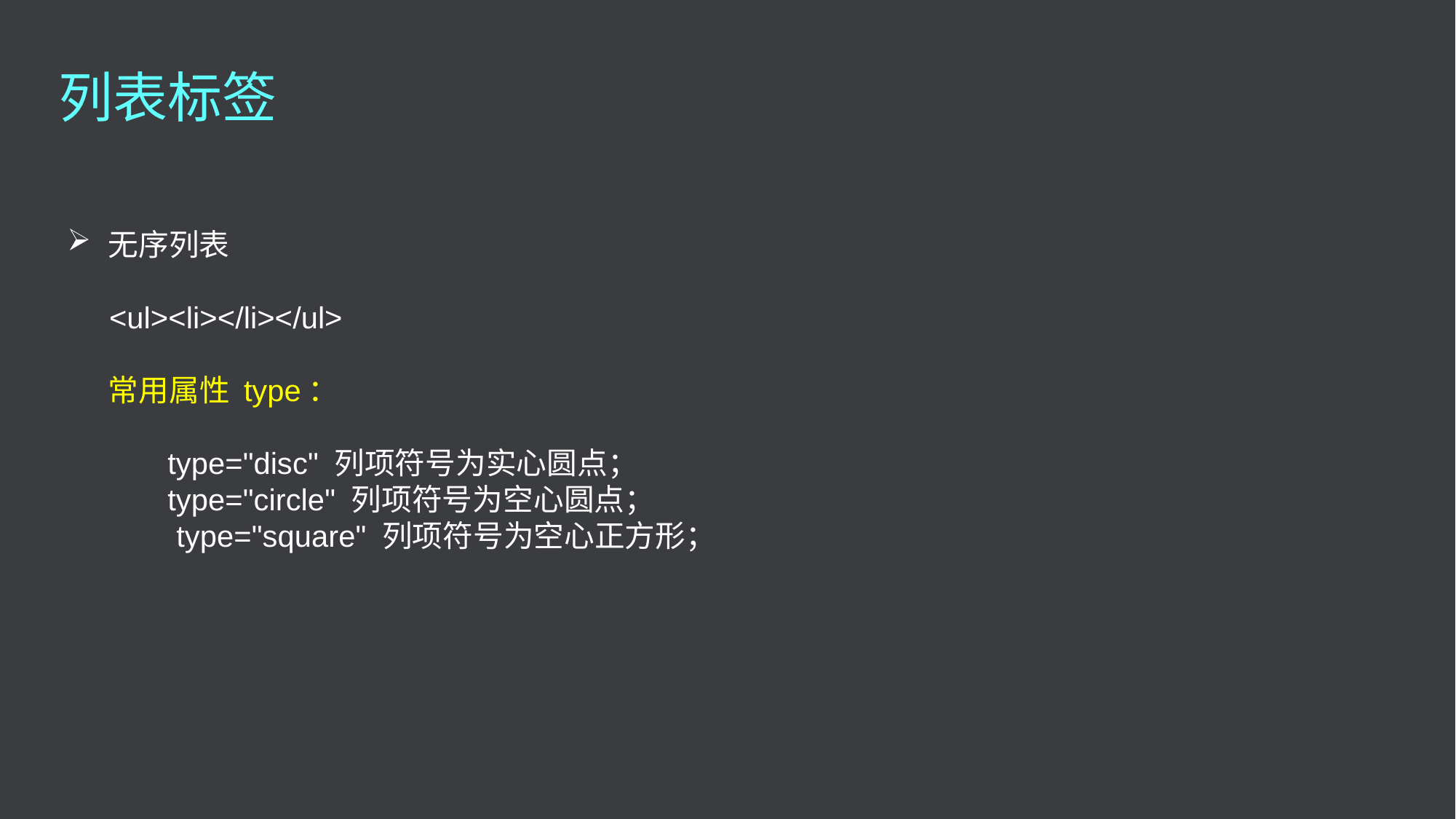

# 列表标签
无序列表

     <ul><li></li></ul>

     常用属性 type：

            type="disc" 列项符号为实心圆点；
            type="circle" 列项符号为空心圆点；
	type="square" 列项符号为空心正方形；